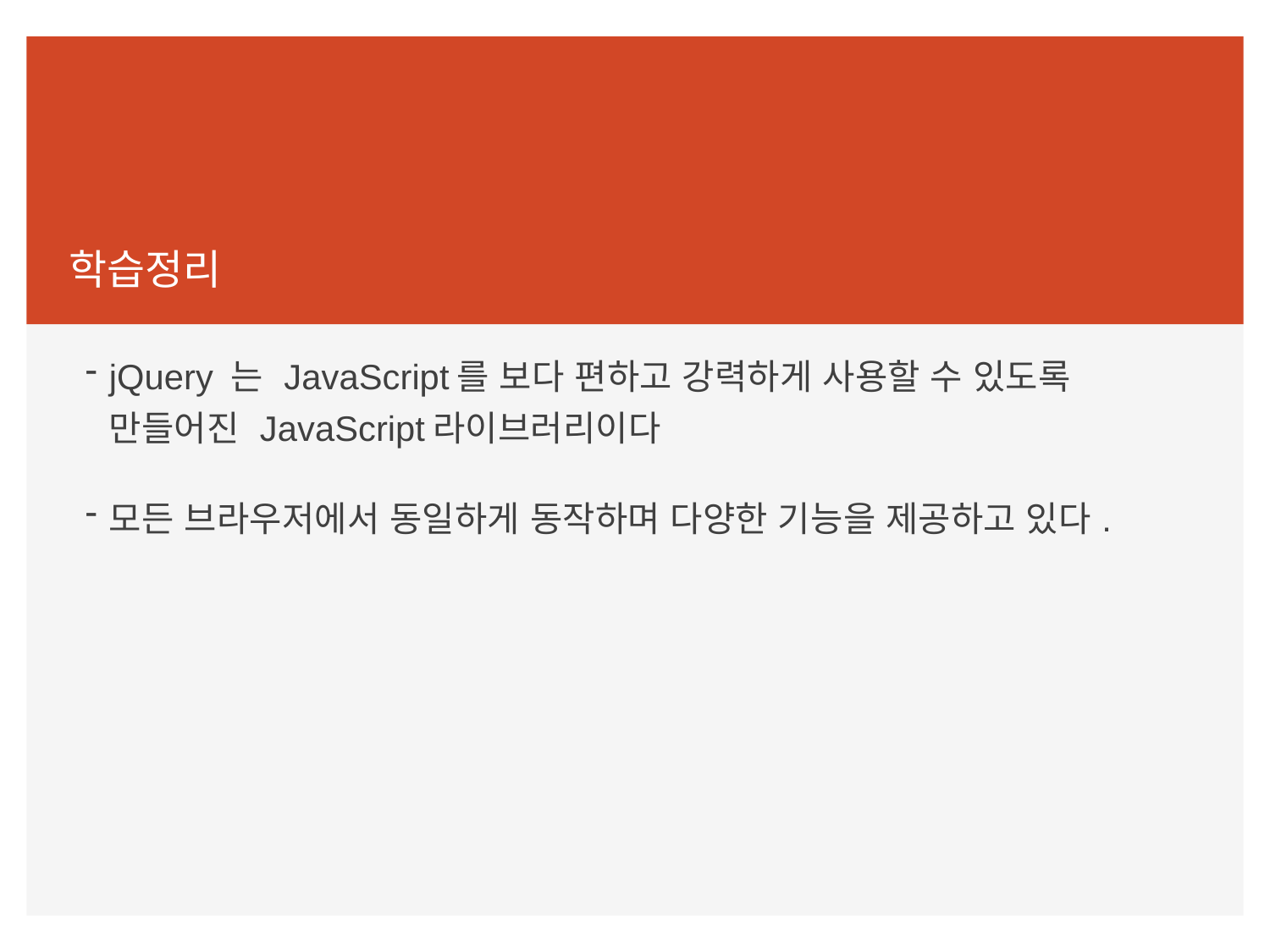

학습정리
jQuery 는 JavaScript를 보다 편하고 강력하게 사용할 수 있도록 만들어진 JavaScript라이브러리이다
모든 브라우저에서 동일하게 동작하며 다양한 기능을 제공하고 있다.